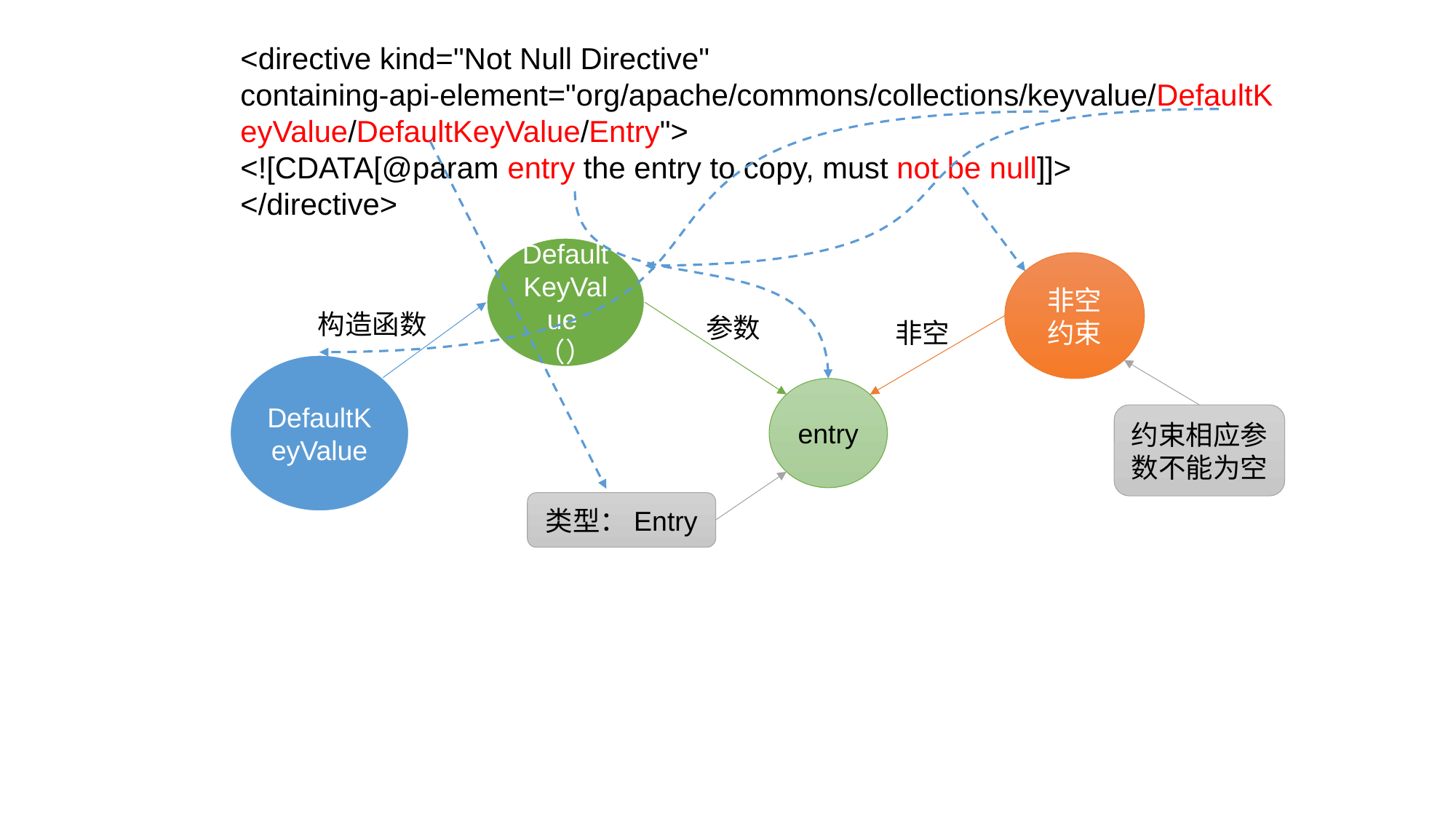

<directive kind="Not Null Directive" containing-api-element="org/apache/commons/collections/keyvalue/DefaultKeyValue/DefaultKeyValue/Entry">
<![CDATA[@param entry the entry to copy, must not be null]]>
</directive>
DefaultKeyValue（）
非空约束
构造函数
参数
非空
DefaultKeyValue
entry
约束相应参数不能为空
类型：Entry